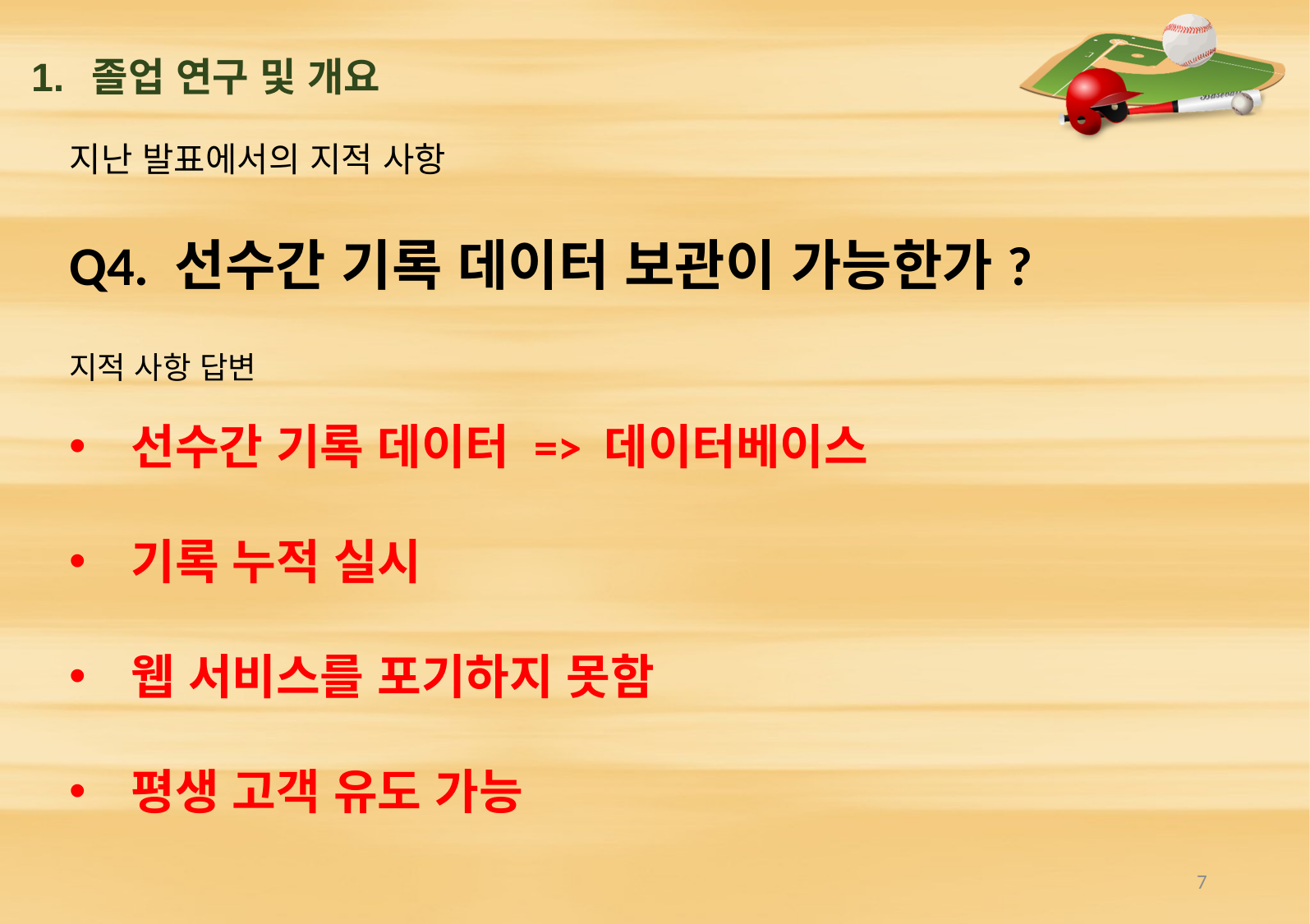

1. 졸업 연구 및 개요
지난 발표에서의 지적 사항
Q4. 선수간 기록 데이터 보관이 가능한가?
지적 사항 답변
선수간 기록 데이터 => 데이터베이스

기록 누적 실시

웹 서비스를 포기하지 못함

평생 고객 유도 가능

7